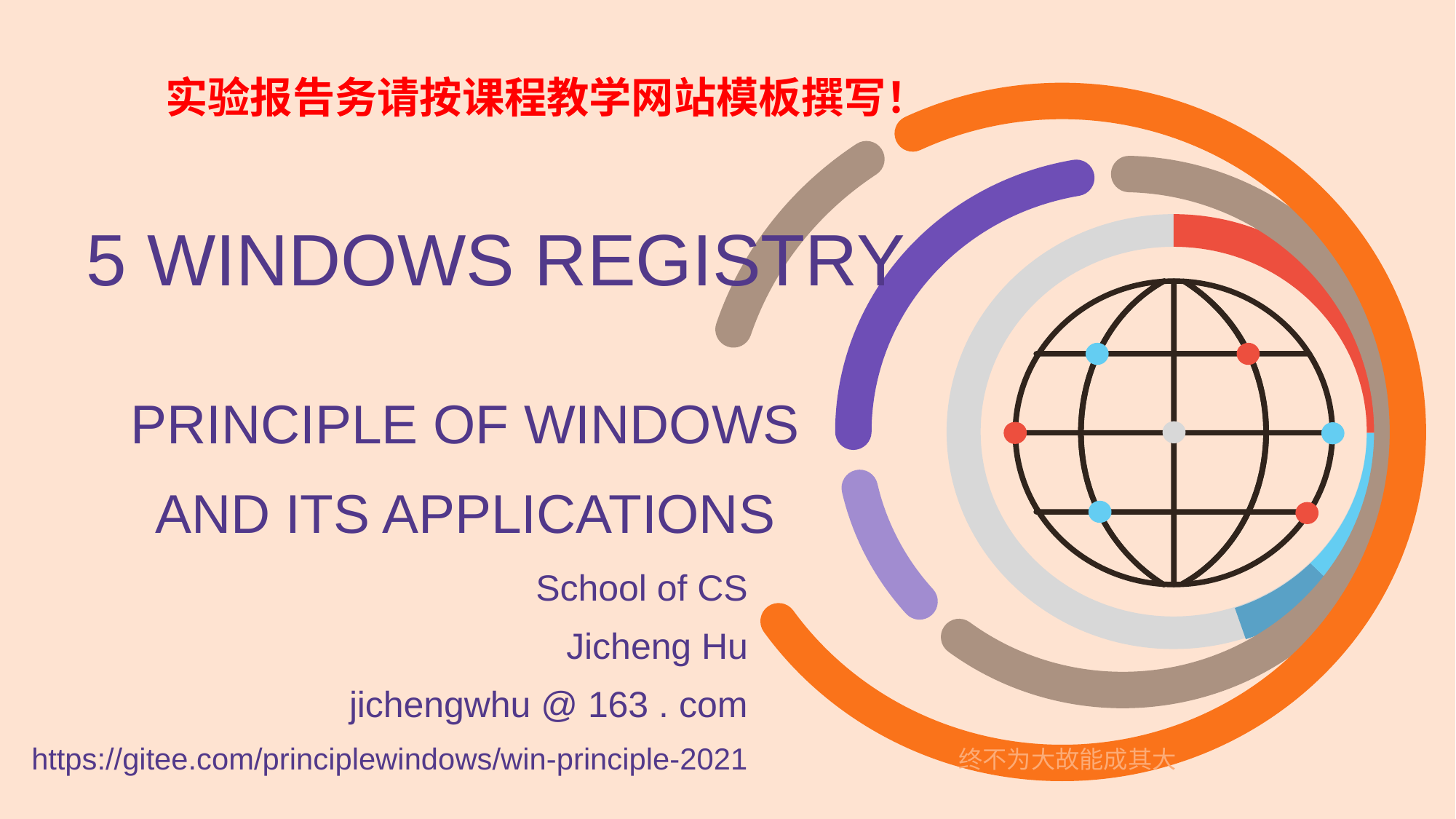

实验报告务请按课程教学网站模板撰写！
5 WINDOWS REGISTRY
School of CS
Jicheng Hu
jichengwhu @ 163 . com
https://gitee.com/principlewindows/win-principle-2021